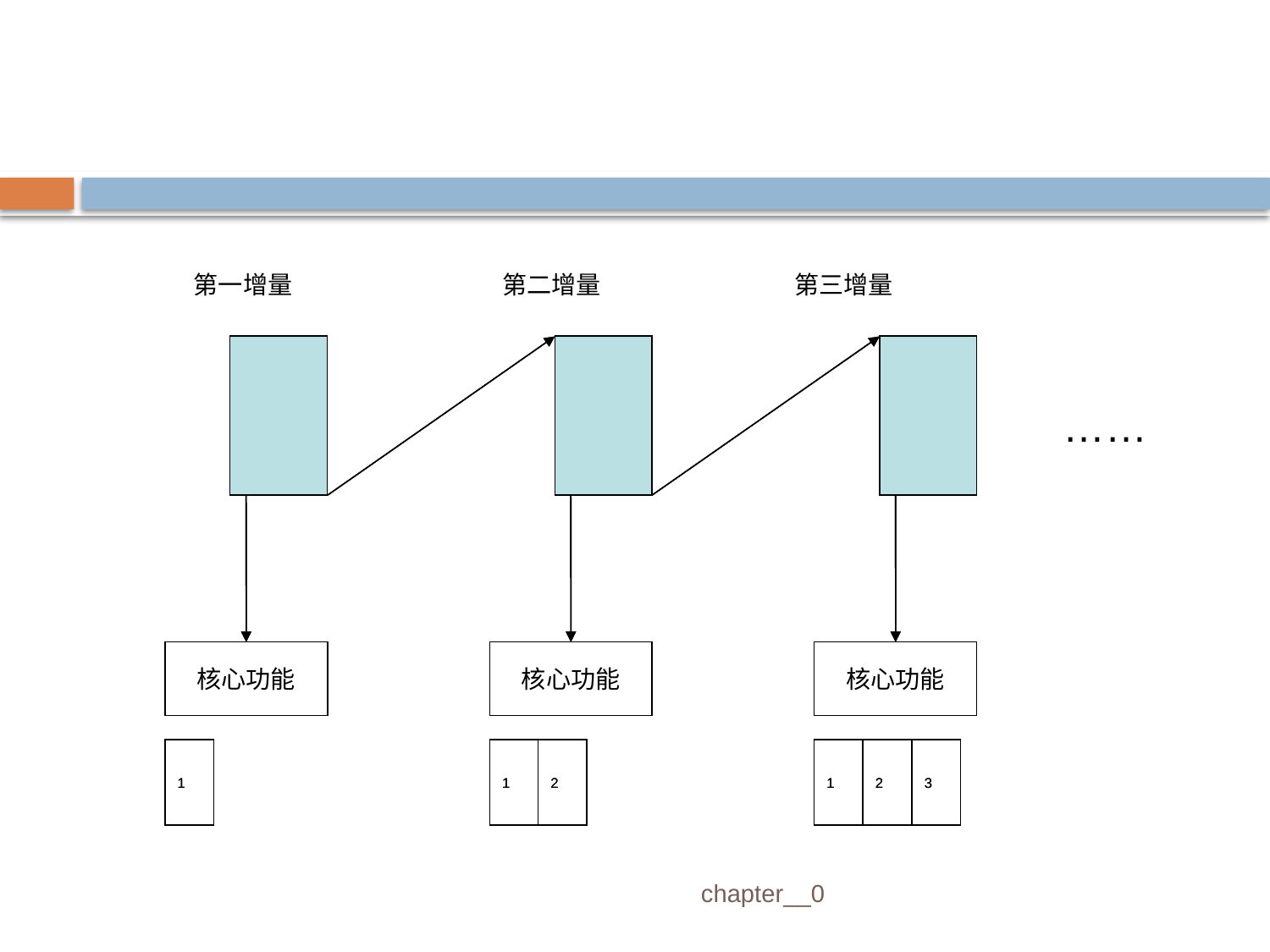

#
61
第一增量
第二增量
第三增量

……

核心功能
核心功能

核心功能

1
1
1
1
2
2
1
1
2
2
3
3
 chapter__0